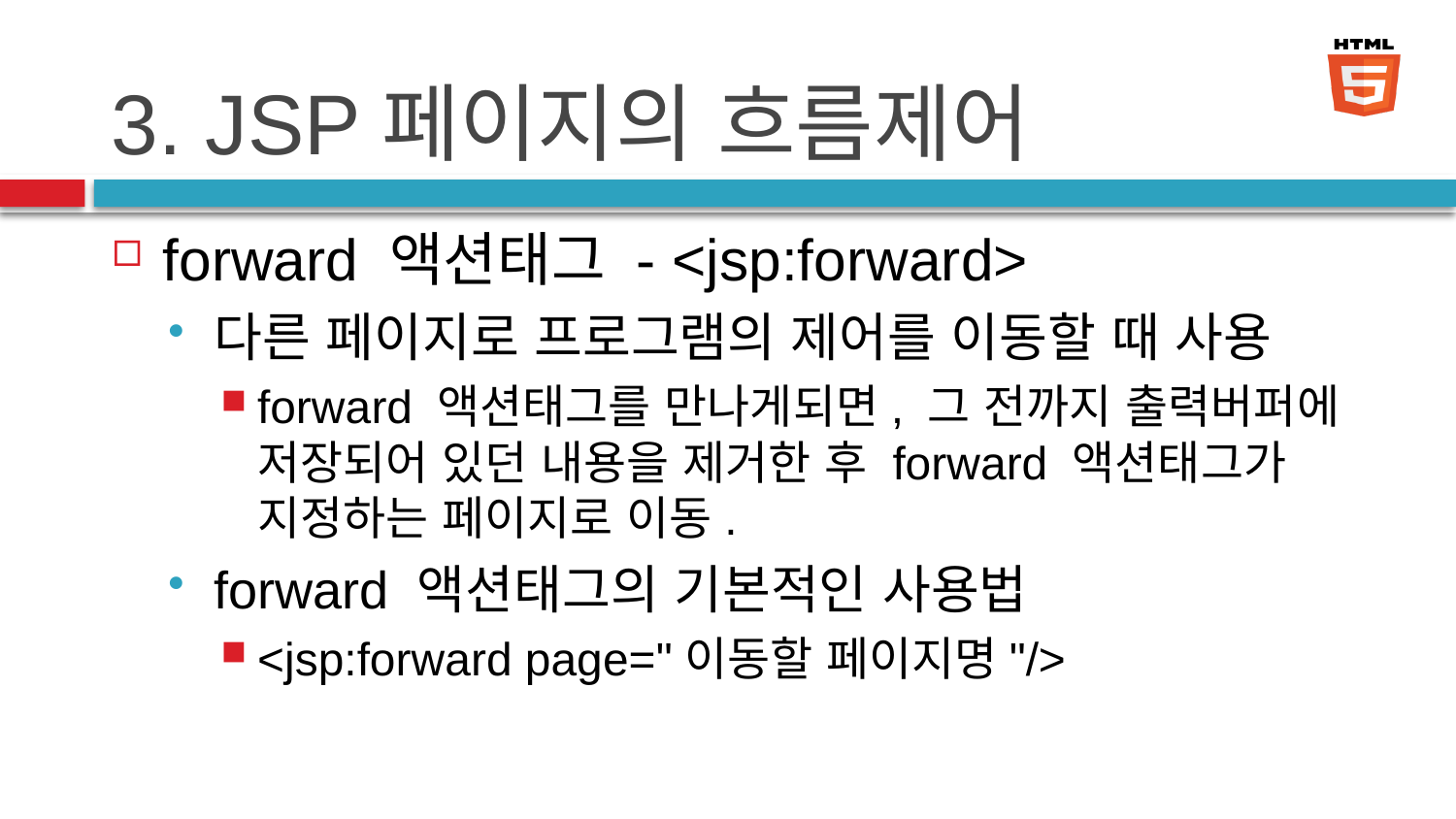

# 3. JSP페이지의 흐름제어
forward 액션태그 - <jsp:forward>
다른 페이지로 프로그램의 제어를 이동할 때 사용
forward 액션태그를 만나게되면, 그 전까지 출력버퍼에 저장되어 있던 내용을 제거한 후 forward 액션태그가 지정하는 페이지로 이동.
forward 액션태그의 기본적인 사용법
<jsp:forward page="이동할 페이지명"/>